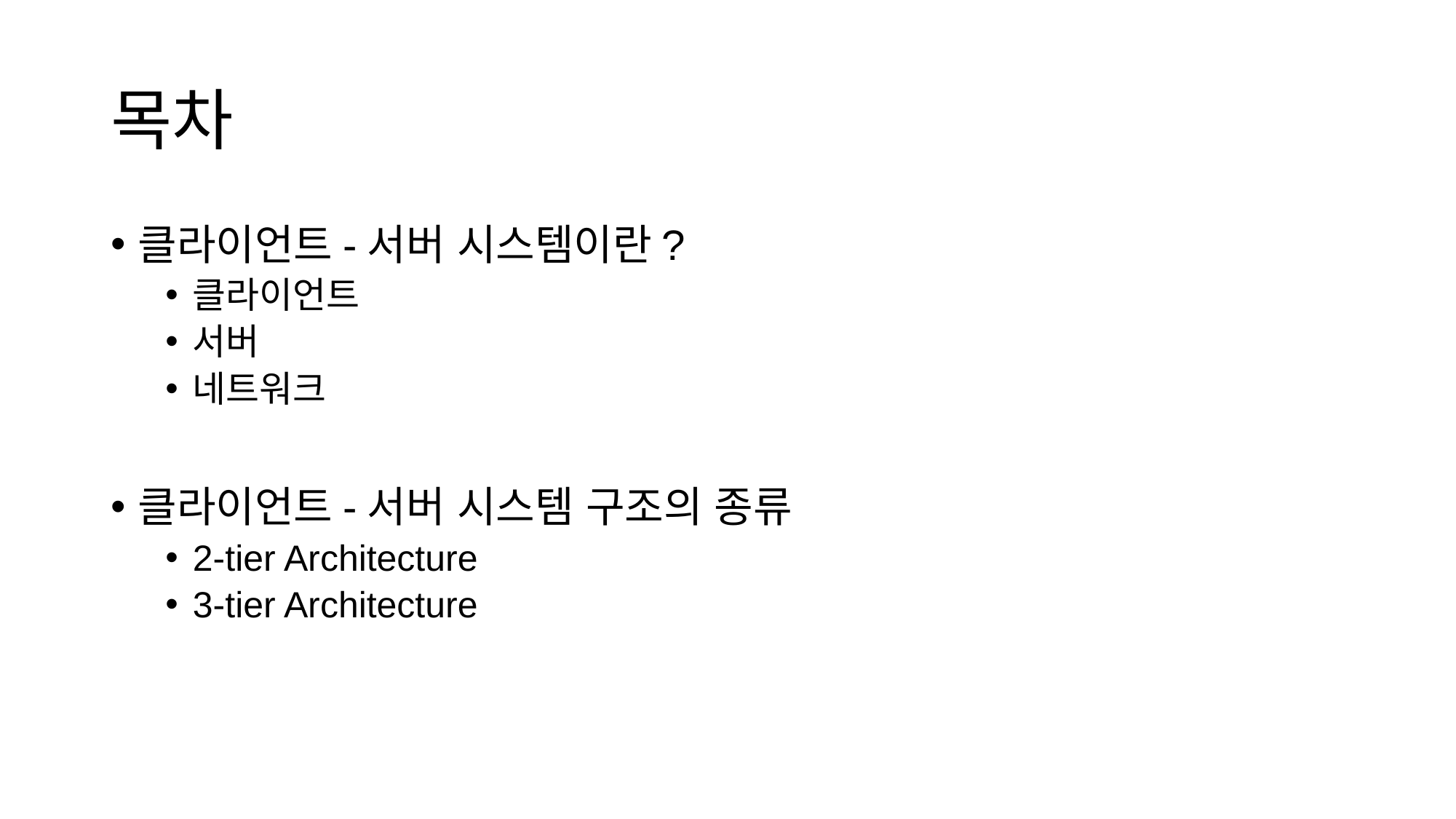

# 목차
클라이언트-서버 시스템이란?
클라이언트
서버
네트워크

클라이언트-서버 시스템 구조의 종류
2-tier Architecture
3-tier Architecture